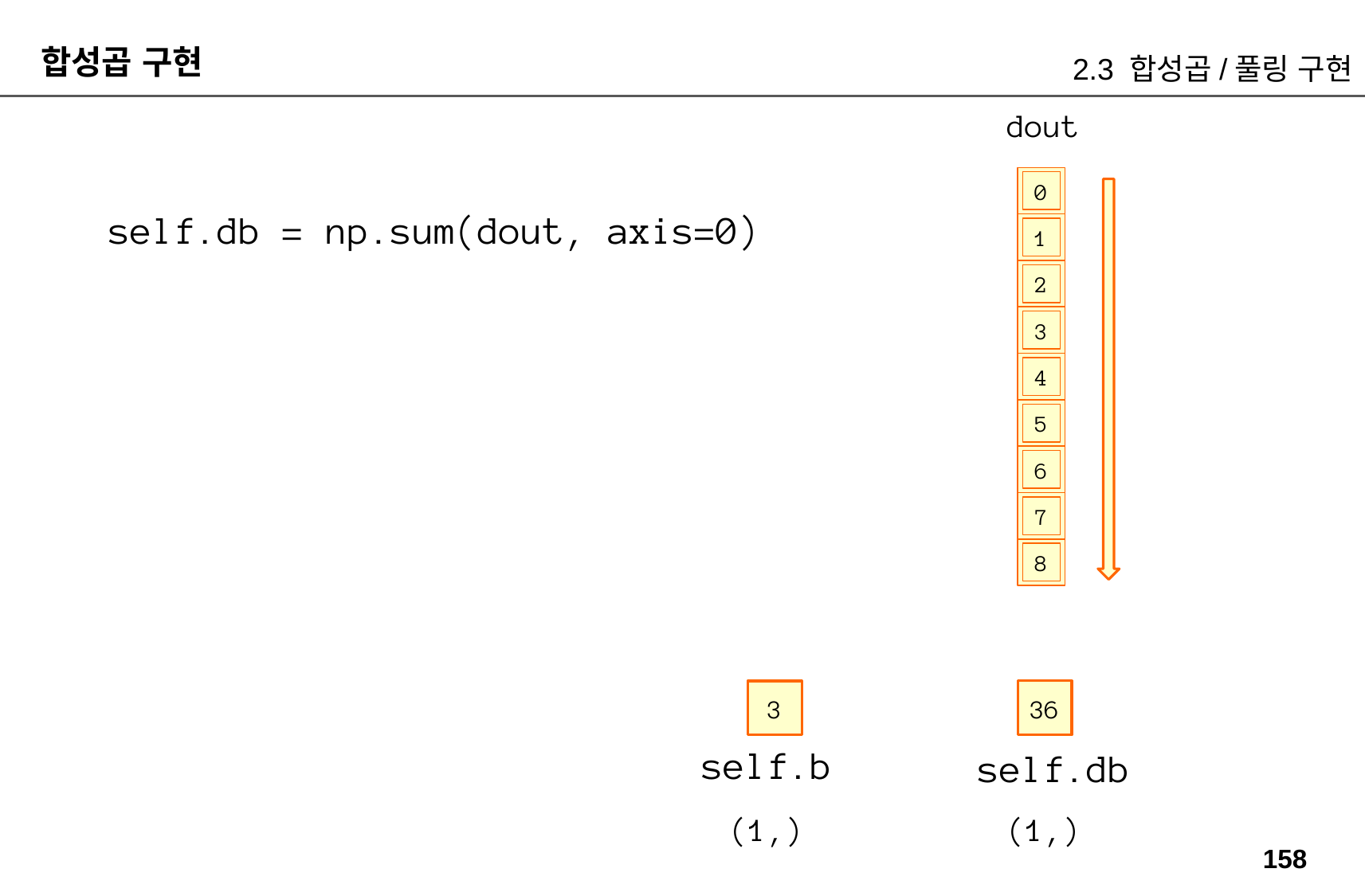

합성곱 구현
2.3 합성곱/풀링 구현
dout

0

self.db = np.sum(dout, axis=0)

1

2

3

4

5

6

7

8
36
3
self.b
self.db
(1,)
(1,)